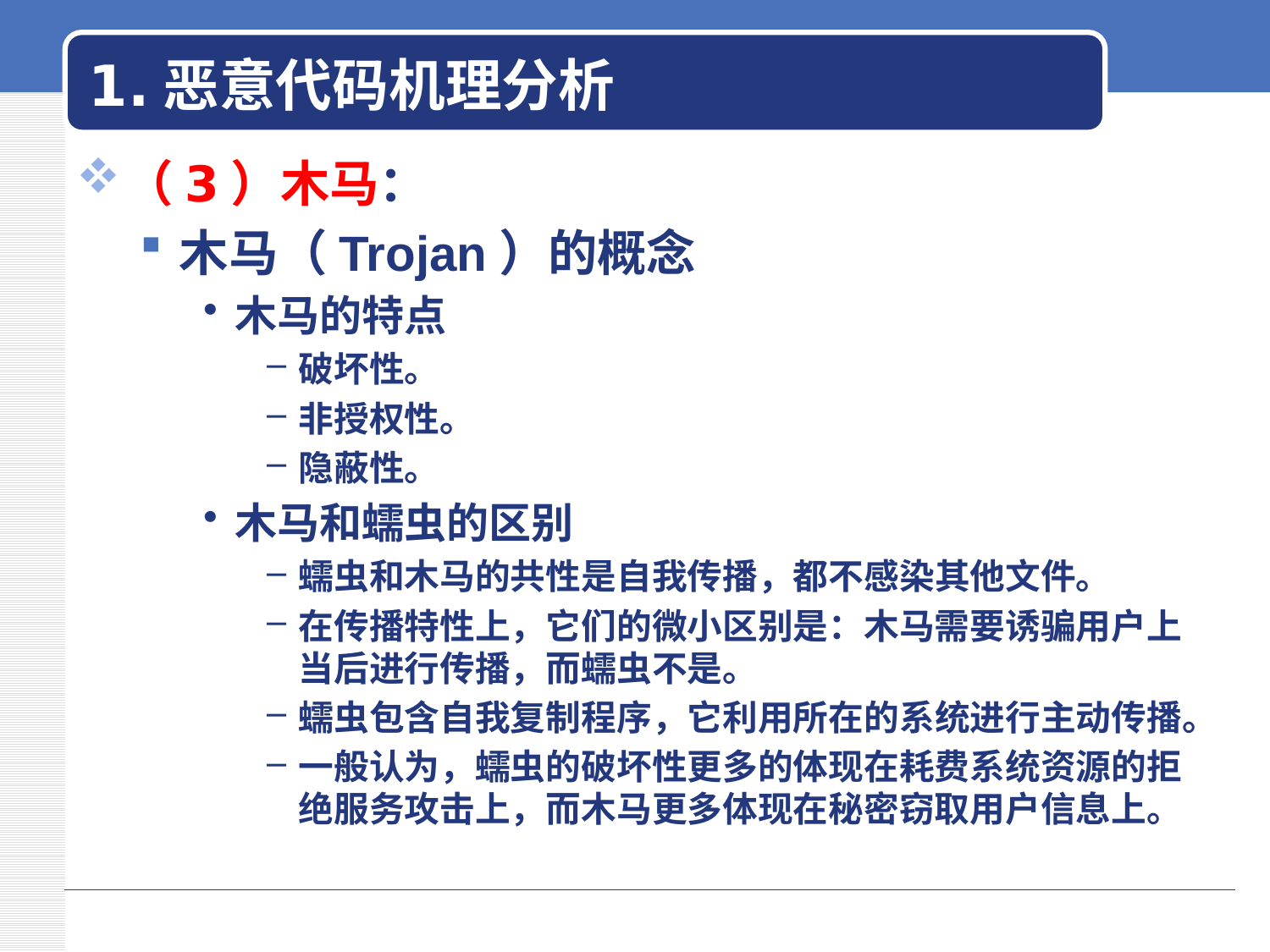

# 1.恶意代码机理分析
（3）木马：
木马（Trojan）的概念
木马的特点
破坏性。
非授权性。
隐蔽性。
木马和蠕虫的区别
蠕虫和木马的共性是自我传播，都不感染其他文件。
在传播特性上，它们的微小区别是：木马需要诱骗用户上当后进行传播，而蠕虫不是。
蠕虫包含自我复制程序，它利用所在的系统进行主动传播。
一般认为，蠕虫的破坏性更多的体现在耗费系统资源的拒绝服务攻击上，而木马更多体现在秘密窃取用户信息上。